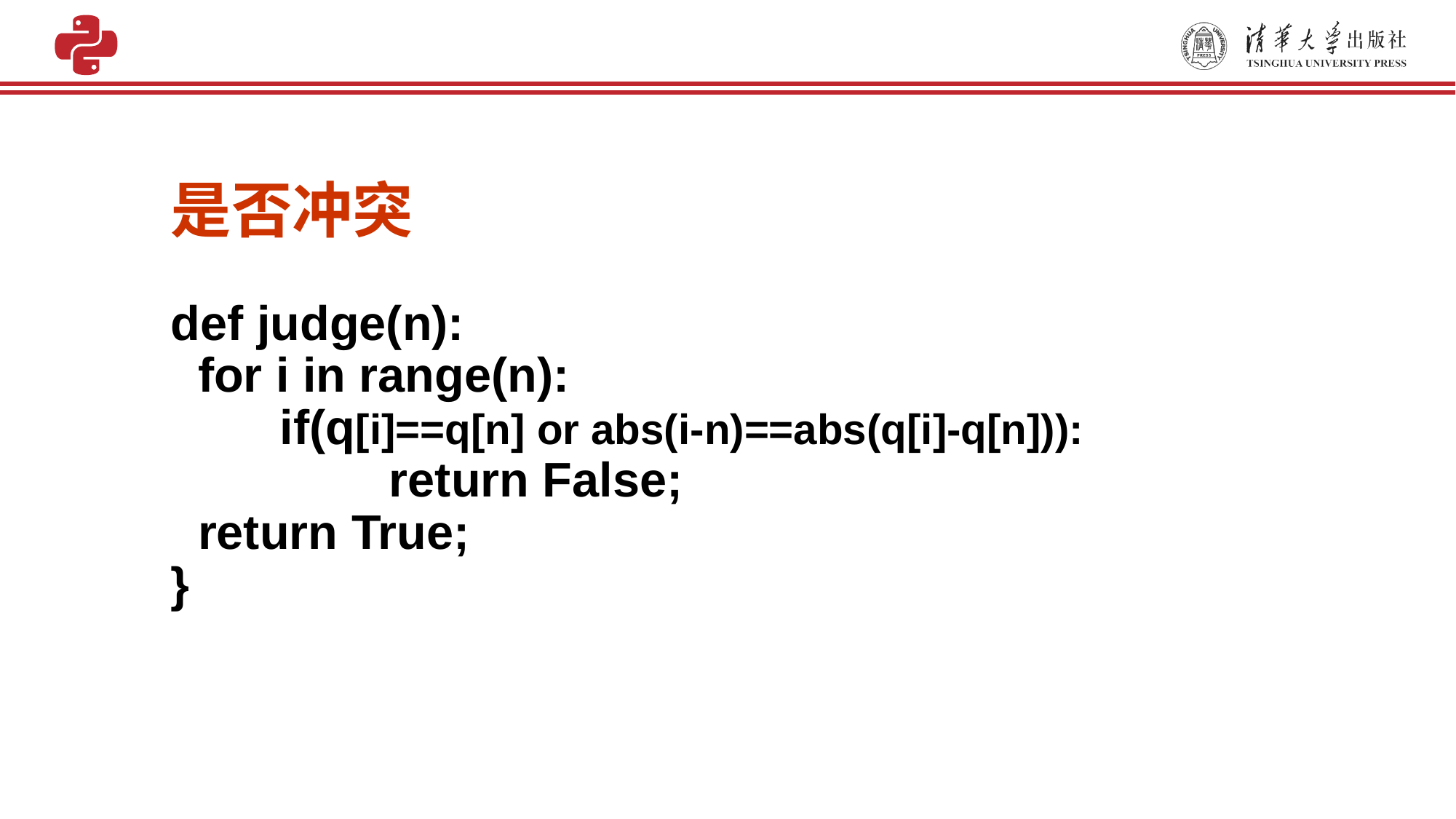

# 是否冲突 def judge(n): for i in range(n): if(q[i]==q[n] or abs(i-n)==abs(q[i]-q[n])): return False; return True; }